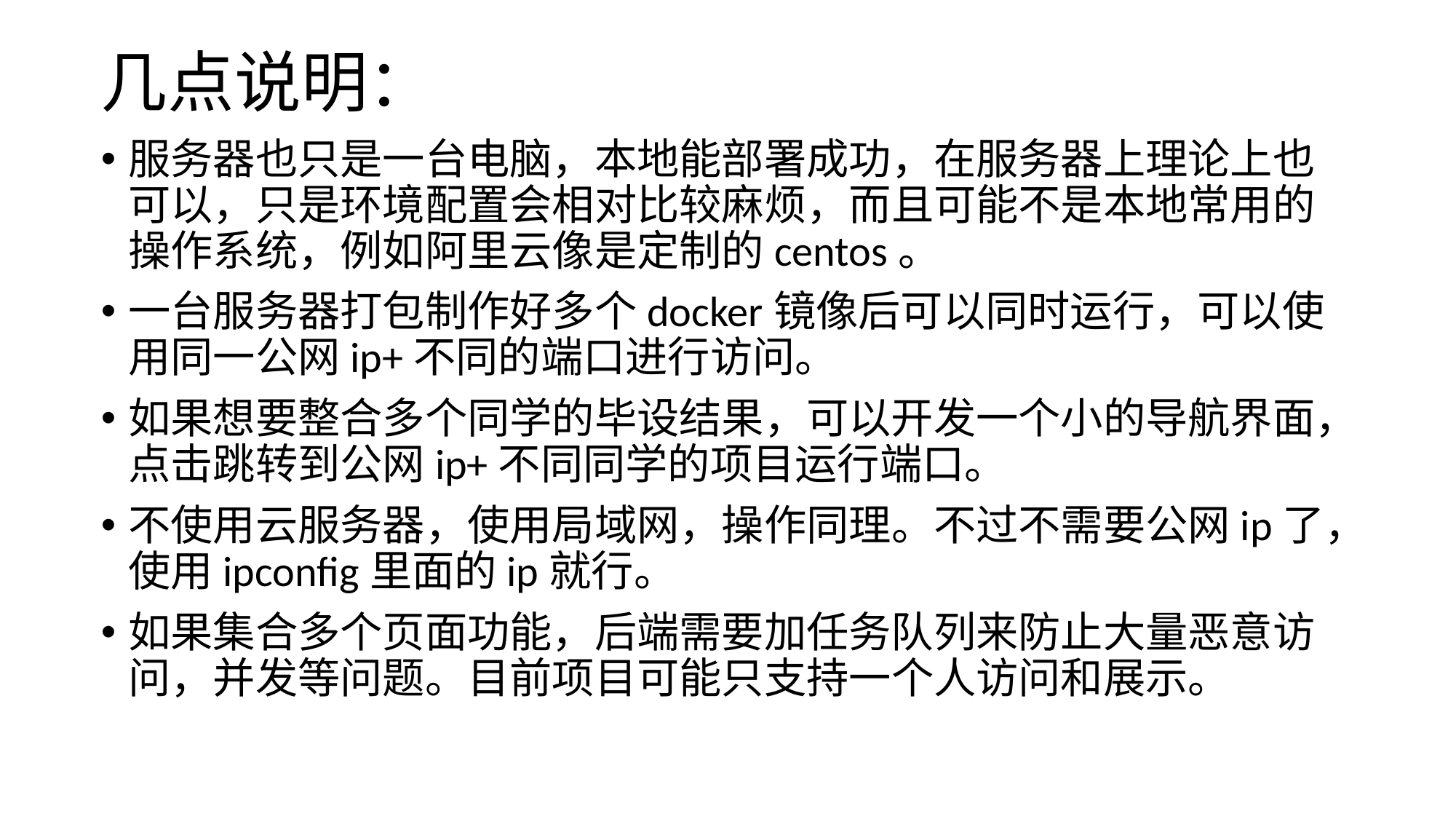

# 几点说明：
服务器也只是一台电脑，本地能部署成功，在服务器上理论上也可以，只是环境配置会相对比较麻烦，而且可能不是本地常用的操作系统，例如阿里云像是定制的centos。
一台服务器打包制作好多个docker镜像后可以同时运行，可以使用同一公网ip+不同的端口进行访问。
如果想要整合多个同学的毕设结果，可以开发一个小的导航界面，点击跳转到公网ip+不同同学的项目运行端口。
不使用云服务器，使用局域网，操作同理。不过不需要公网ip了，使用ipconfig里面的ip就行。
如果集合多个页面功能，后端需要加任务队列来防止大量恶意访问，并发等问题。目前项目可能只支持一个人访问和展示。